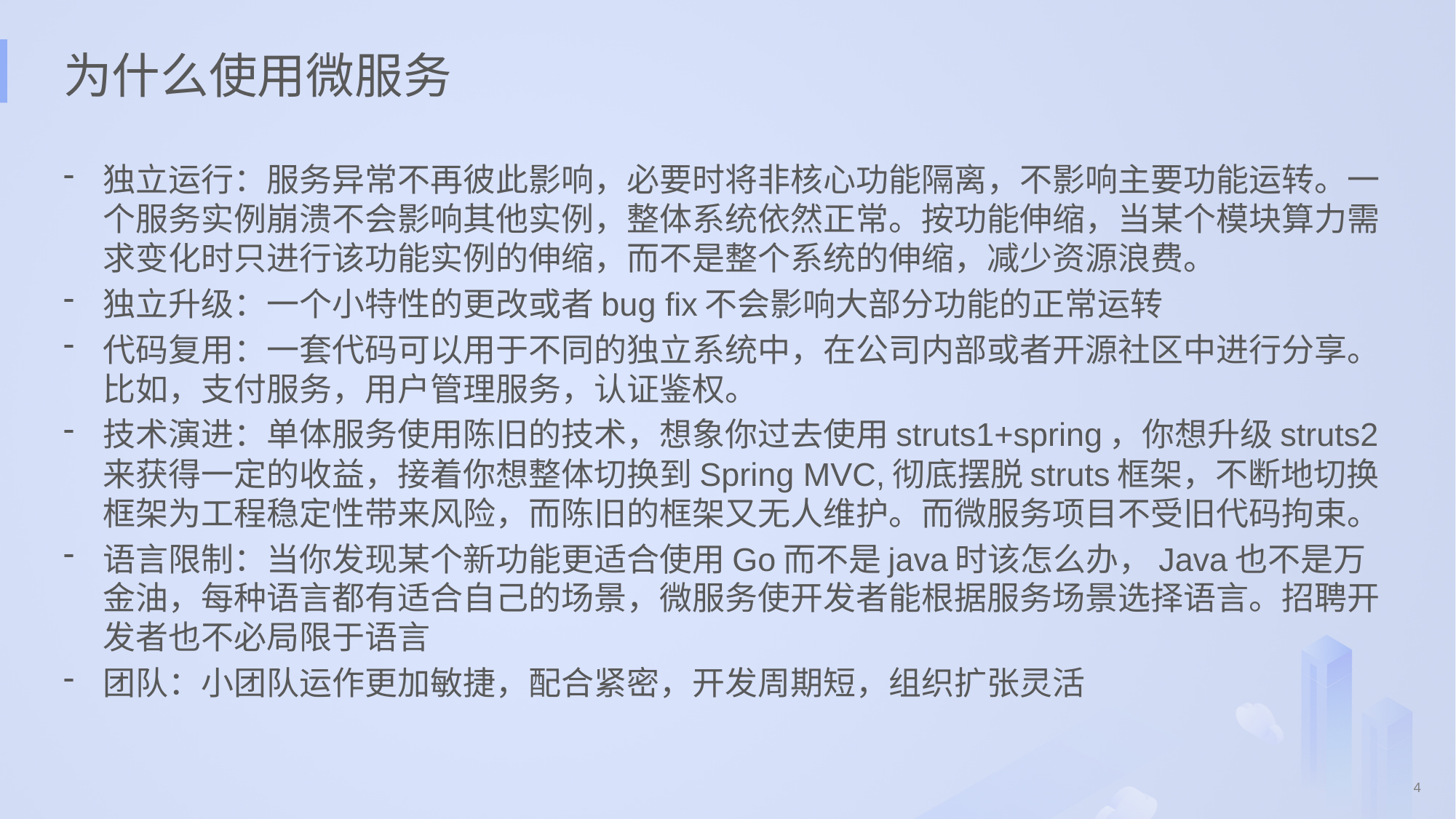

# 为什么使用微服务
独立运行：服务异常不再彼此影响，必要时将非核心功能隔离，不影响主要功能运转。一个服务实例崩溃不会影响其他实例，整体系统依然正常。按功能伸缩，当某个模块算力需求变化时只进行该功能实例的伸缩，而不是整个系统的伸缩，减少资源浪费。
独立升级：一个小特性的更改或者bug fix不会影响大部分功能的正常运转
代码复用：一套代码可以用于不同的独立系统中，在公司内部或者开源社区中进行分享。比如，支付服务，用户管理服务，认证鉴权。
技术演进：单体服务使用陈旧的技术，想象你过去使用struts1+spring，你想升级struts2来获得一定的收益，接着你想整体切换到Spring MVC,彻底摆脱struts框架，不断地切换框架为工程稳定性带来风险，而陈旧的框架又无人维护。而微服务项目不受旧代码拘束。
语言限制：当你发现某个新功能更适合使用Go而不是java时该怎么办，Java也不是万金油，每种语言都有适合自己的场景，微服务使开发者能根据服务场景选择语言。招聘开发者也不必局限于语言
团队：小团队运作更加敏捷，配合紧密，开发周期短，组织扩张灵活